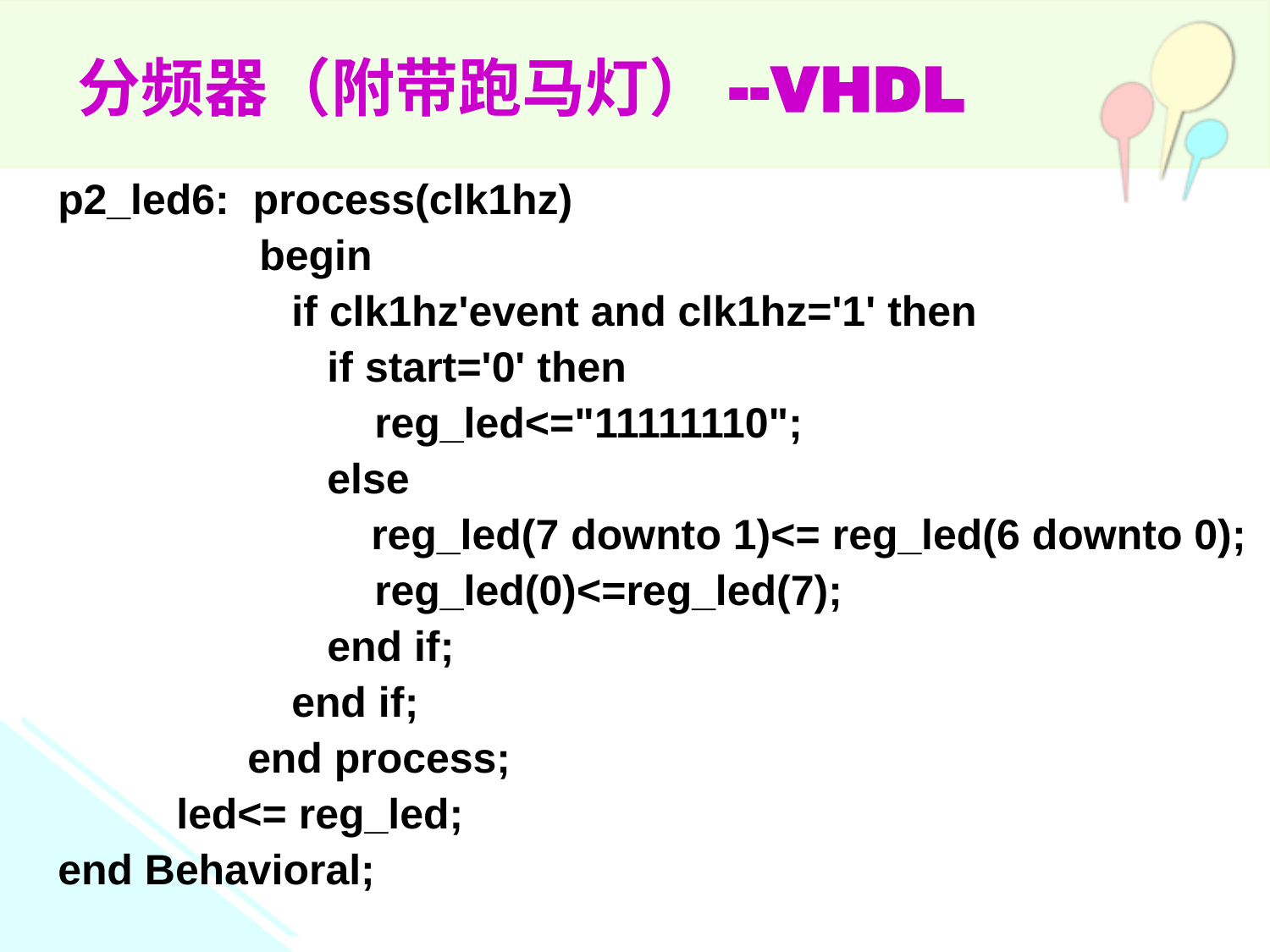

分频器（附带跑马灯）--VHDL
   p2_led6:  process(clk1hz)
                    begin
	            if clk1hz'event and clk1hz='1' then
	               if start='0' then
	                   reg_led<="11111110";
	               else
		        reg_led(7 downto 1)<= reg_led(6 downto 0);
	                   reg_led(0)<=reg_led(7);
	               end if;
	            end if;
                   end process;
             led<= reg_led;
   end Behavioral;